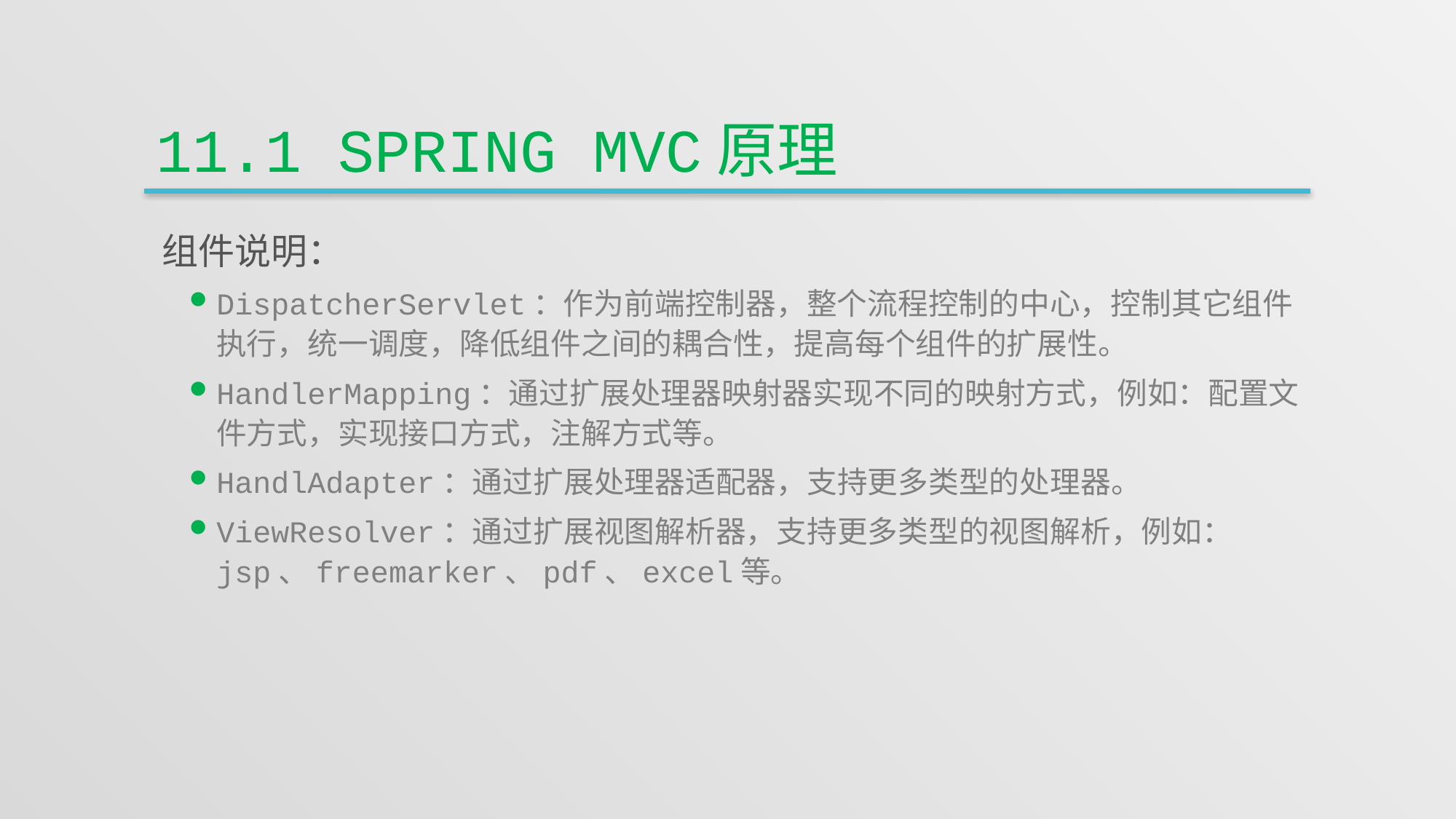

# 11.1 Spring MVC原理
组件说明：
DispatcherServlet：作为前端控制器，整个流程控制的中心，控制其它组件执行，统一调度，降低组件之间的耦合性，提高每个组件的扩展性。
HandlerMapping：通过扩展处理器映射器实现不同的映射方式，例如：配置文件方式，实现接口方式，注解方式等。
HandlAdapter：通过扩展处理器适配器，支持更多类型的处理器。
ViewResolver：通过扩展视图解析器，支持更多类型的视图解析，例如：jsp、freemarker、pdf、excel等。